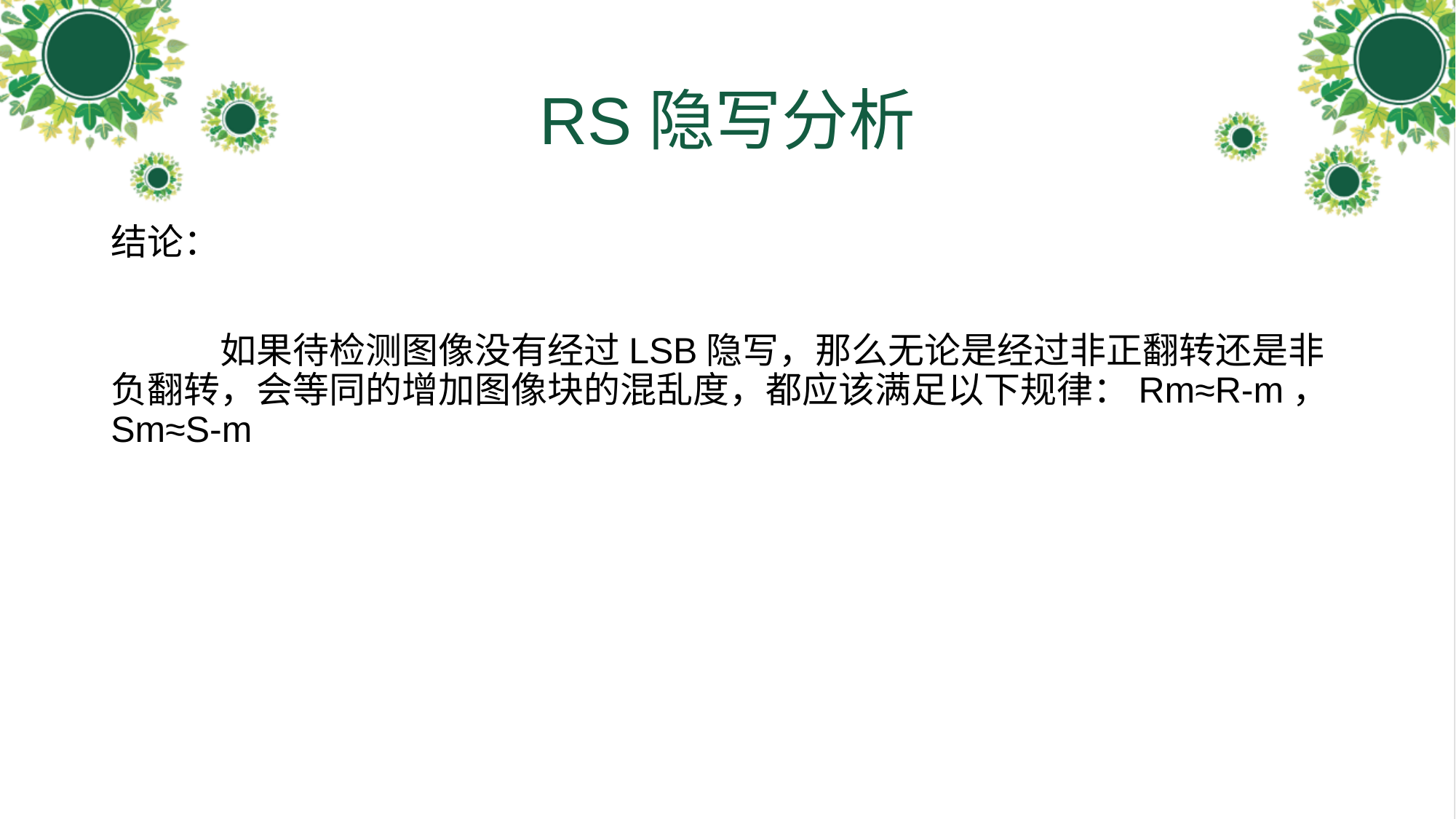

# RS隐写分析
结论：

	如果待检测图像没有经过LSB隐写，那么无论是经过非正翻转还是非负翻转，会等同的增加图像块的混乱度，都应该满足以下规律：Rm≈R-m，Sm≈S-m